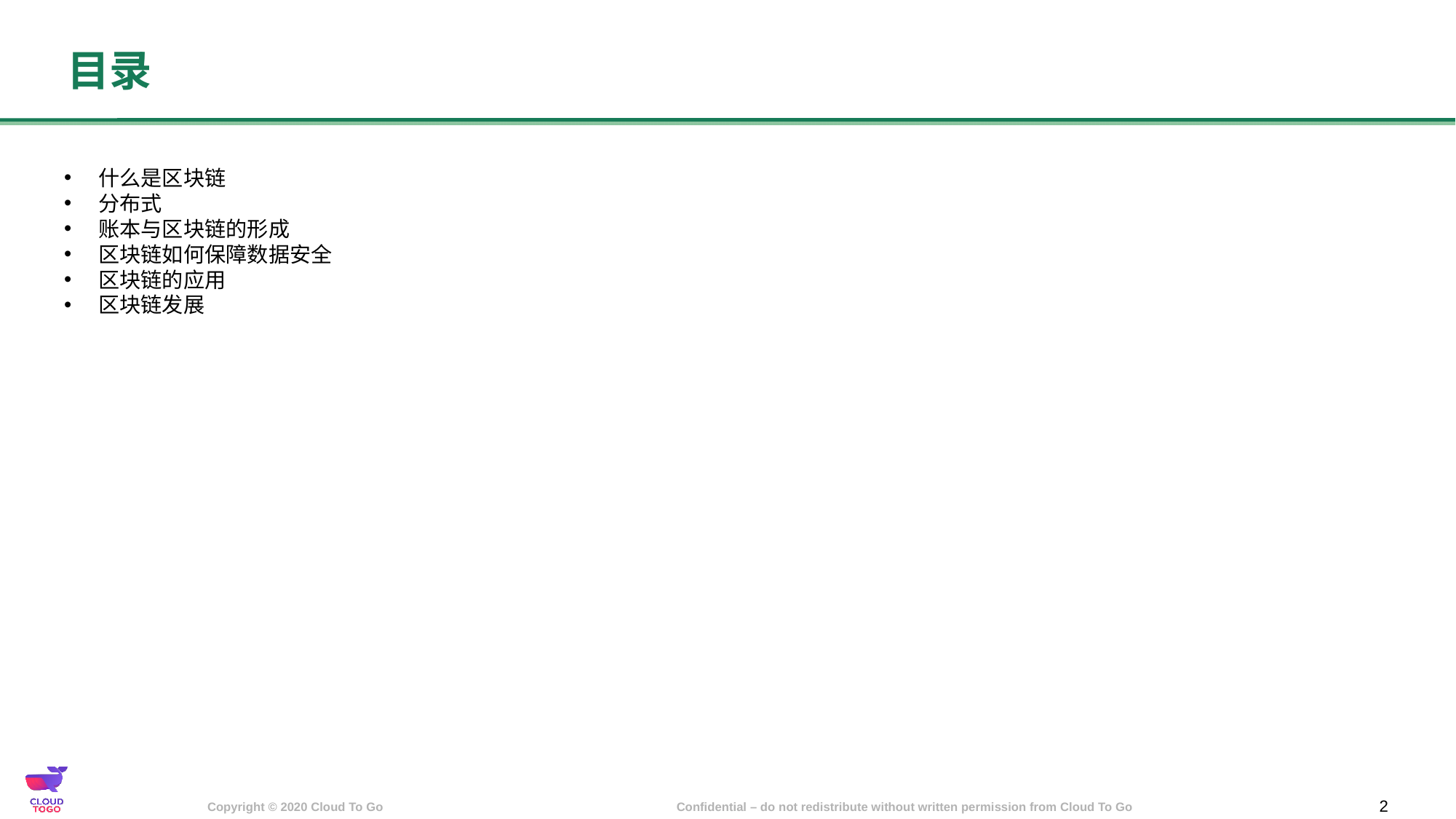

# 目录
什么是区块链
分布式
账本与区块链的形成
区块链如何保障数据安全
区块链的应用
区块链发展